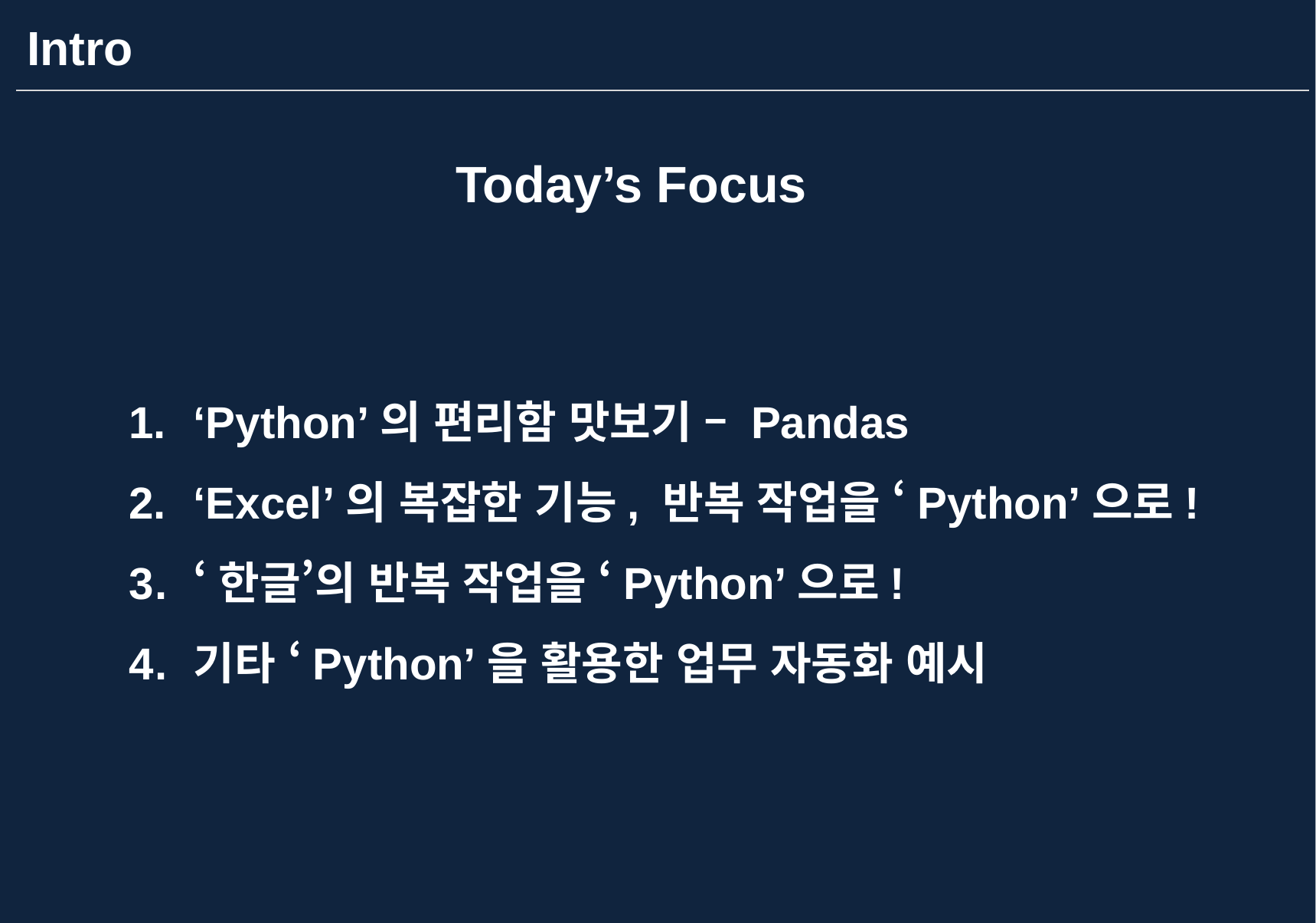

Intro
Today’s Focus
‘Python’의 편리함 맛보기 – Pandas
‘Excel’의 복잡한 기능, 반복 작업을 ‘Python’으로!
‘한글’의 반복 작업을 ‘Python’으로!
기타 ‘Python’을 활용한 업무 자동화 예시